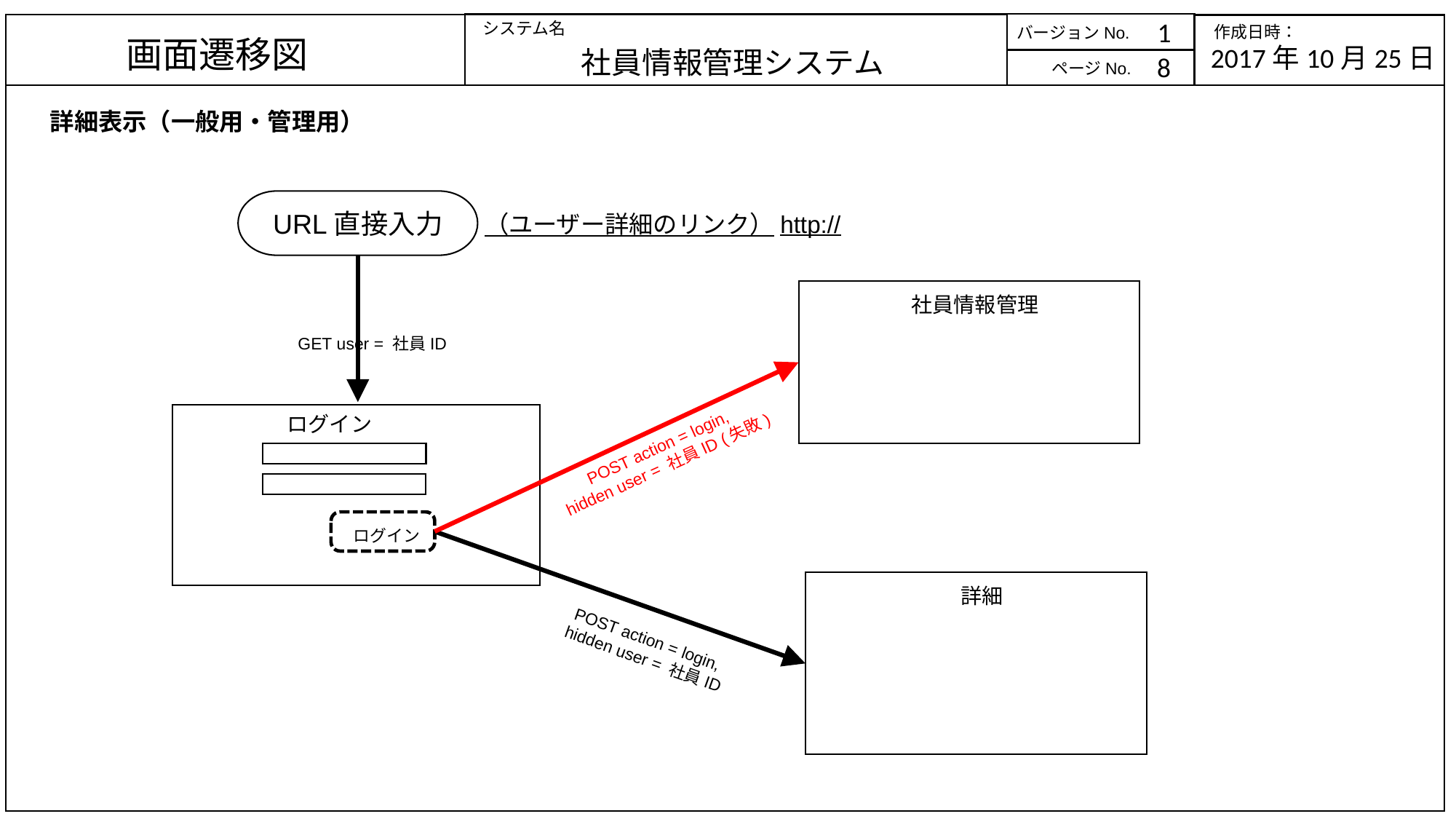

1
システム名

作成日時：
バージョンNo.
画面遷移図
2017年10月25日
社員情報管理システム
8
ページNo.
詳細表示（一般用・管理用）

URL直接入力
（ユーザー詳細のリンク）http://

社員情報管理
GET user = 社員ID

ログイン
POST action = login,
 hidden user = 社員ID (失敗)

ログイン

詳細
POST action = login,
 hidden user = 社員ID